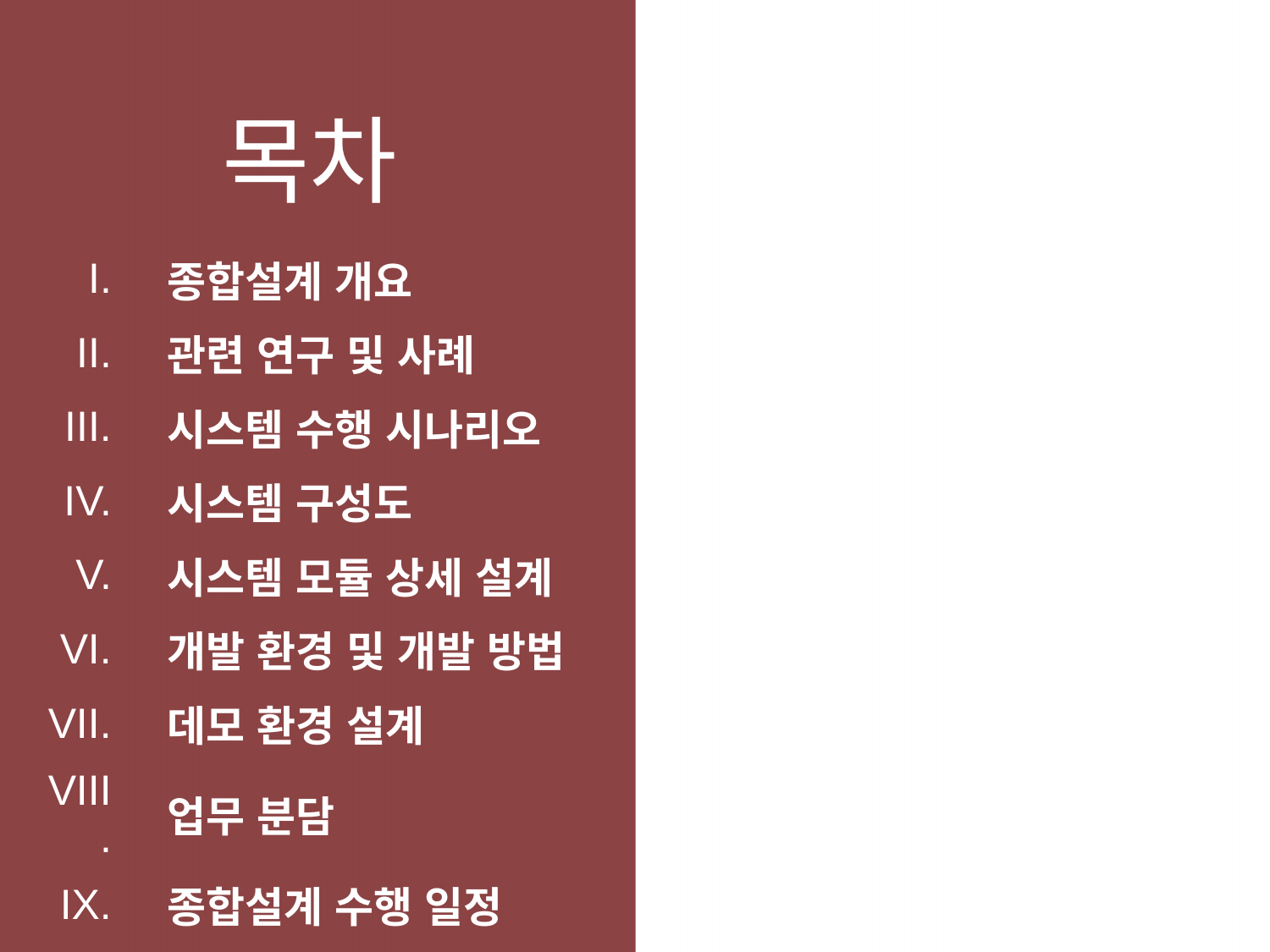

# 목차
| I. |  | 종합설계 개요 |
| --- | --- | --- |
| II. |  | 관련 연구 및 사례 |
| III. |  | 시스템 수행 시나리오 |
| IV. |  | 시스템 구성도 |
| V. |  | 시스템 모듈 상세 설계 |
| VI. |  | 개발 환경 및 개발 방법 |
| VII. |  | 데모 환경 설계 |
| VIII. |  | 업무 분담 |
| IX. |  | 종합설계 수행 일정 |
| X. |  | 필요 기술 및 참고 문헌 |